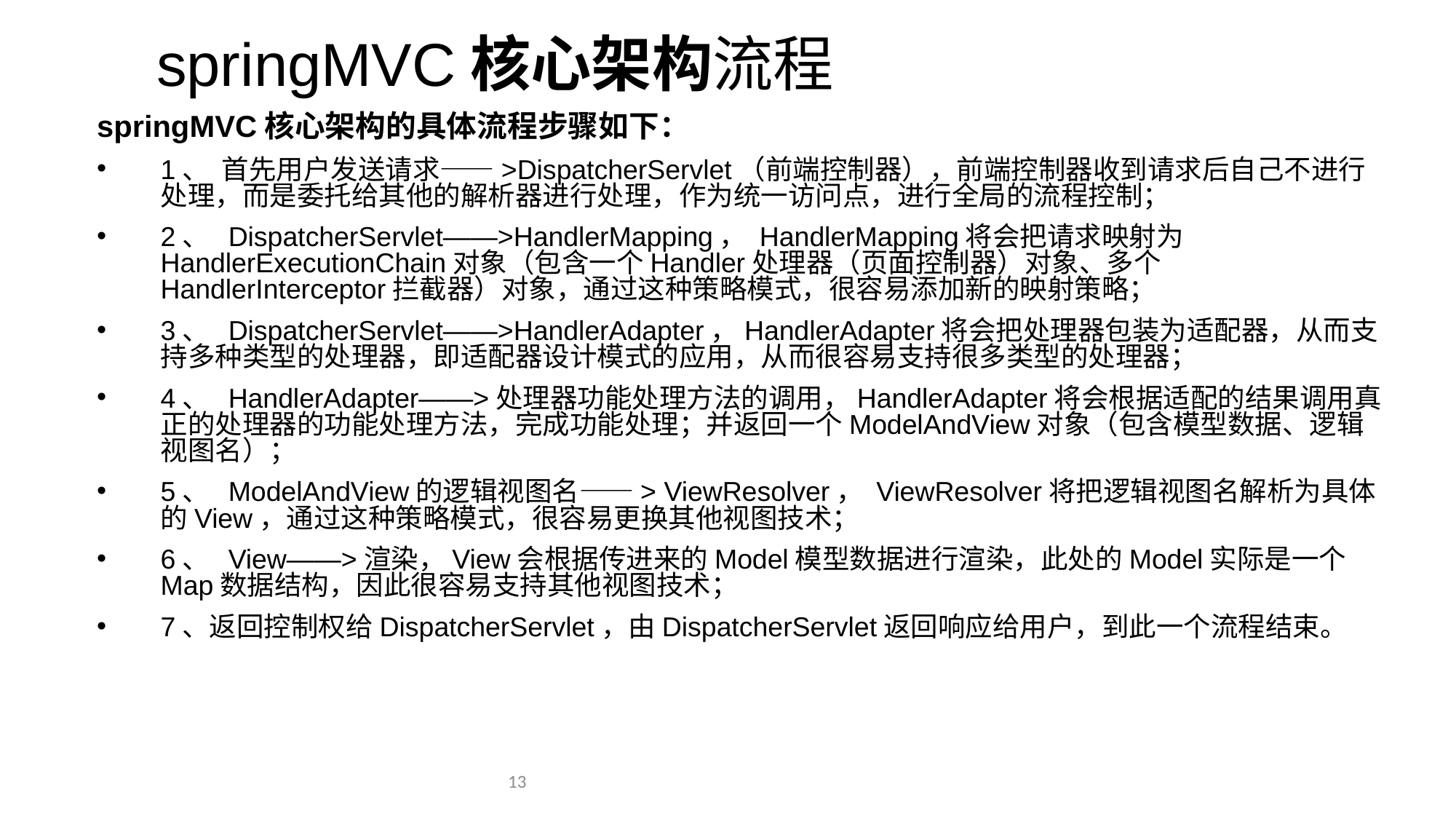

springMVC核心架构流程
springMVC核心架构的具体流程步骤如下：
1、  首先用户发送请求——>DispatcherServlet（前端控制器），前端控制器收到请求后自己不进行处理，而是委托给其他的解析器进行处理，作为统一访问点，进行全局的流程控制；
2、  DispatcherServlet——>HandlerMapping， HandlerMapping将会把请求映射为HandlerExecutionChain对象（包含一个Handler处理器（页面控制器）对象、多个HandlerInterceptor拦截器）对象，通过这种策略模式，很容易添加新的映射策略；
3、  DispatcherServlet——>HandlerAdapter，HandlerAdapter将会把处理器包装为适配器，从而支持多种类型的处理器，即适配器设计模式的应用，从而很容易支持很多类型的处理器；
4、  HandlerAdapter——>处理器功能处理方法的调用，HandlerAdapter将会根据适配的结果调用真正的处理器的功能处理方法，完成功能处理；并返回一个ModelAndView对象（包含模型数据、逻辑视图名）；
5、  ModelAndView的逻辑视图名——> ViewResolver， ViewResolver将把逻辑视图名解析为具体的View，通过这种策略模式，很容易更换其他视图技术；
6、  View——>渲染，View会根据传进来的Model模型数据进行渲染，此处的Model实际是一个Map数据结构，因此很容易支持其他视图技术；
7、返回控制权给DispatcherServlet，由DispatcherServlet返回响应给用户，到此一个流程结束。
13